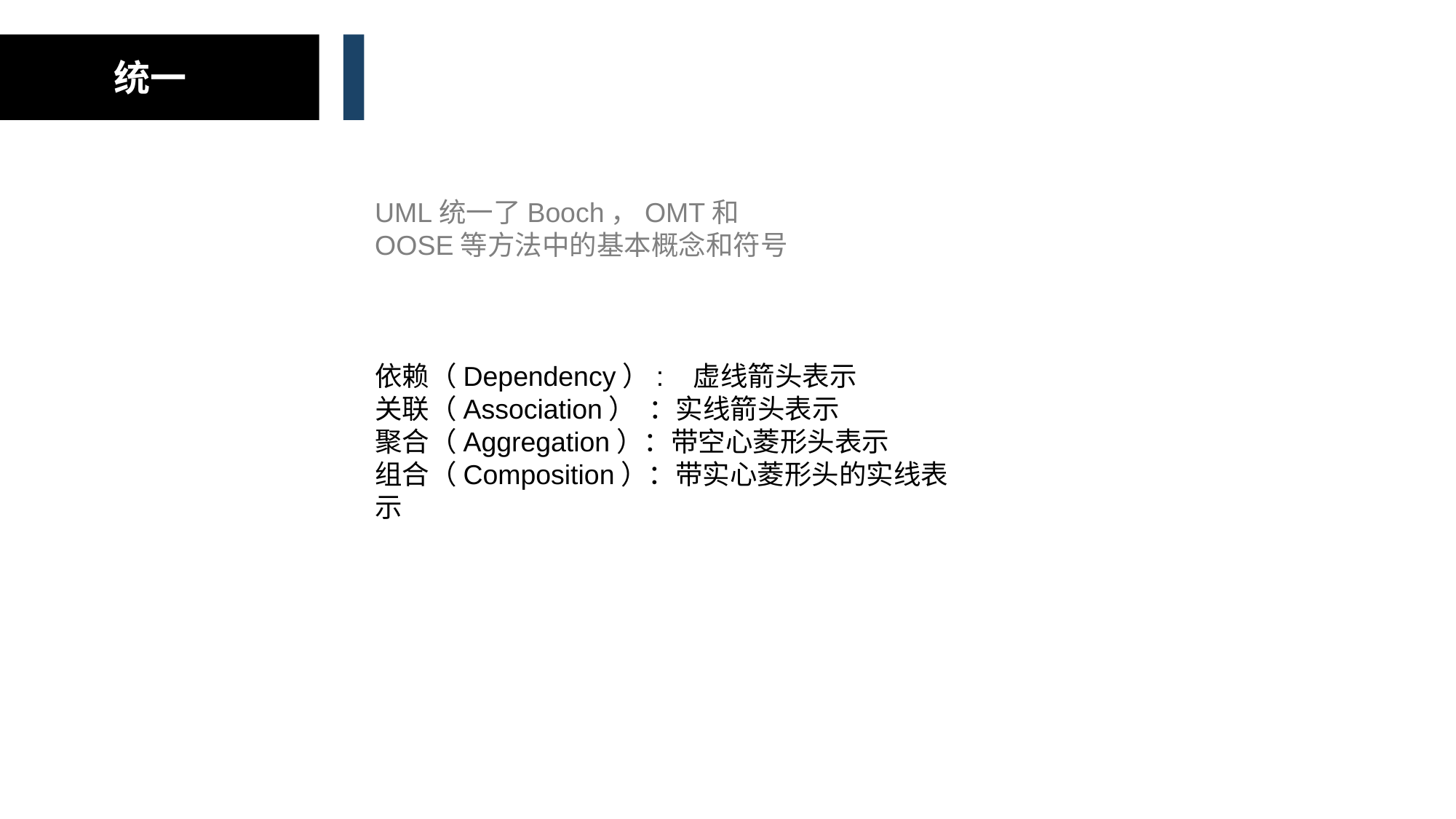

统一
UML统一了Booch，OMT和OOSE等方法中的基本概念和符号

依赖（Dependency）:   虚线箭头表示
关联（Association）  ：实线箭头表示
聚合（Aggregation）：带空心菱形头表示
组合（Composition）：带实心菱形头的实线表示